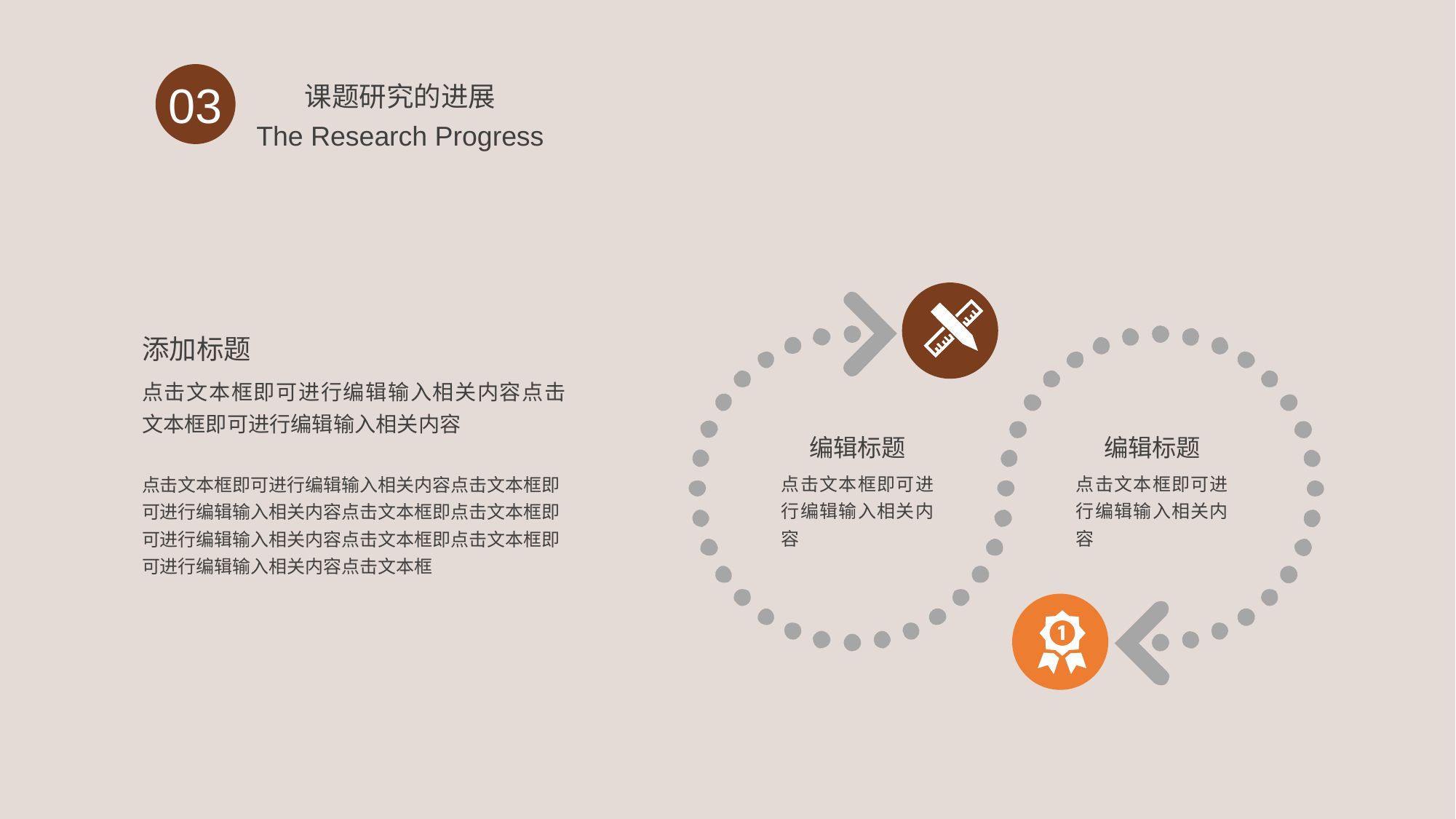

课题研究的进展

03
The Research Progress

编辑标题
编辑标题
点击文本框即可进行编辑输入相关内容
点击文本框即可进行编辑输入相关内容

添加标题
点击文本框即可进行编辑输入相关内容点击文本框即可进行编辑输入相关内容
点击文本框即可进行编辑输入相关内容点击文本框即可进行编辑输入相关内容点击文本框即点击文本框即可进行编辑输入相关内容点击文本框即点击文本框即可进行编辑输入相关内容点击文本框